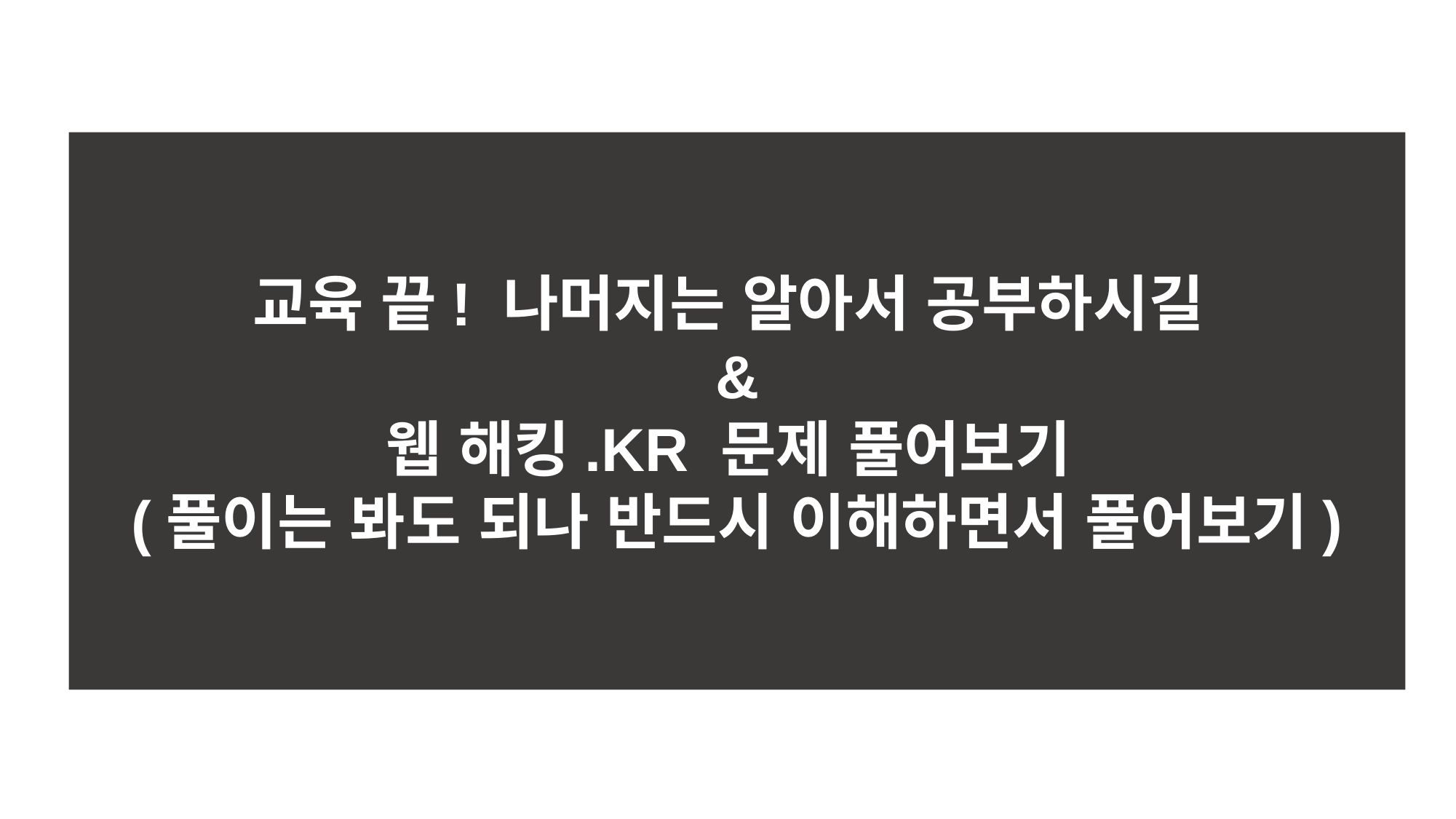

교육 끝! 나머지는 알아서 공부하시길
&
웹 해킹.KR 문제 풀어보기
(풀이는 봐도 되나 반드시 이해하면서 풀어보기)